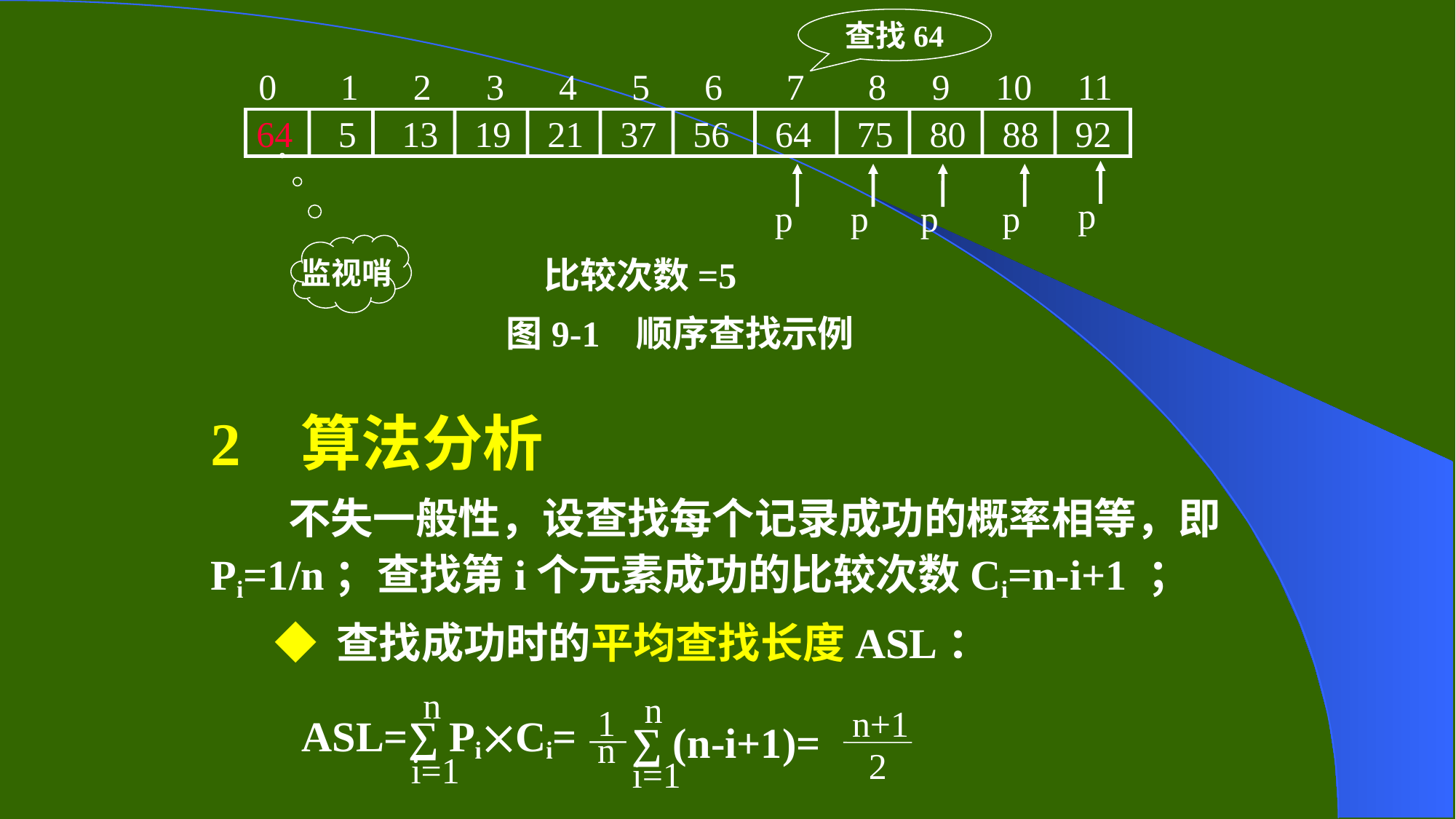

查找64
0       1      2      3      4      5      6       7       8     9     10     11
64     5     13    19    21    37    56     64     75    80    88    92

p

p

p

p

p
监视哨
比较次数=5
图9-1   顺序查找示例
2   算法分析
       不失一般性，设查找每个记录成功的概率相等，即Pi=1/n；查找第i个元素成功的比较次数Ci=n-i+1 ；
◆ 查找成功时的平均查找长度ASL：
n
n
1
―
n
∑ (n-i+1)=
i=1
n+1

2
ASL=∑ Pi×Ci=
i=1